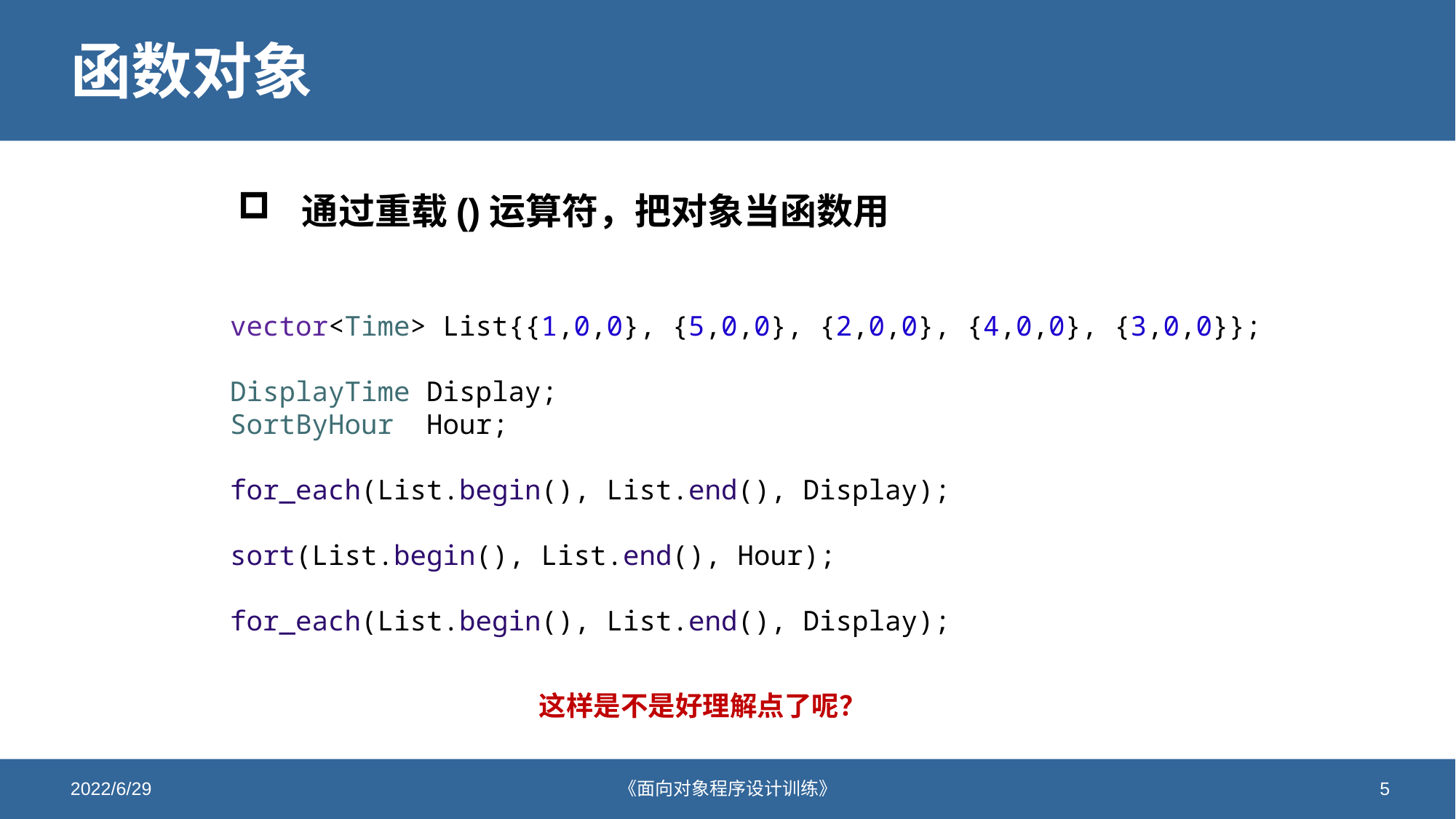

# 函数对象
通过重载()运算符，把对象当函数用
vector<Time> List{{1,0,0}, {5,0,0}, {2,0,0}, {4,0,0}, {3,0,0}};

DisplayTime Display;
SortByHour  Hour;

for_each(List.begin(), List.end(), Display);

sort(List.begin(), List.end(), Hour);

for_each(List.begin(), List.end(), Display);
这样是不是好理解点了呢？
2022/6/29
《面向对象程序设计训练》
5